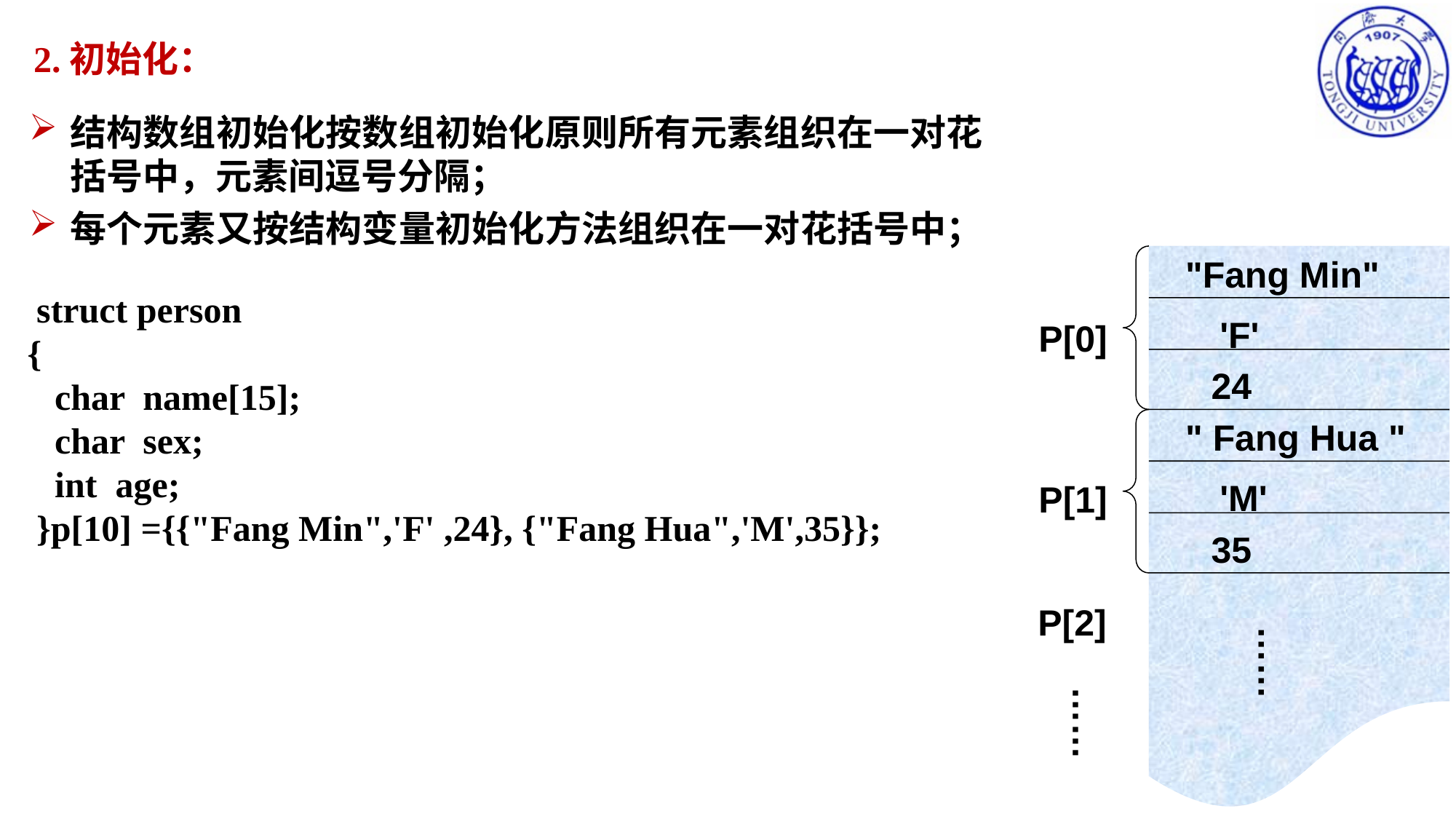

2.初始化：
结构数组初始化按数组初始化原则所有元素组织在一对花括号中，元素间逗号分隔；
每个元素又按结构变量初始化方法组织在一对花括号中；

"Fang Min"

'F'
P[0]

24

" Fang Hua "

'M'
P[1]

35

P[2]
……
……
 struct person
{
   char  name[15];
   char  sex;
   int  age;
 }p[10] ={{"Fang Min",'F' ,24}, {"Fang Hua",'M',35}};